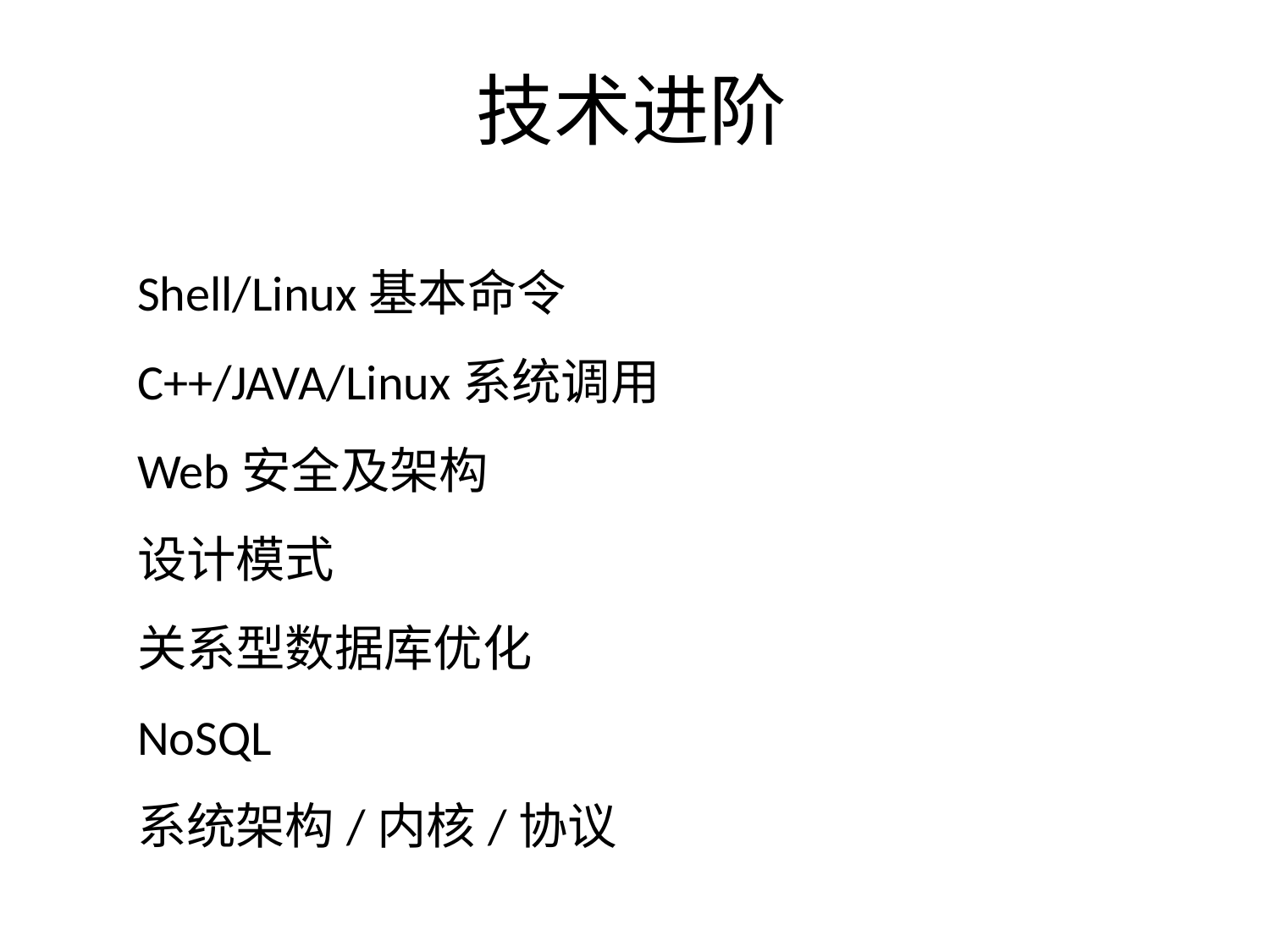

# 技术进阶
Shell/Linux基本命令
C++/JAVA/Linux系统调用
Web安全及架构
设计模式
关系型数据库优化
NoSQL
系统架构/内核/协议